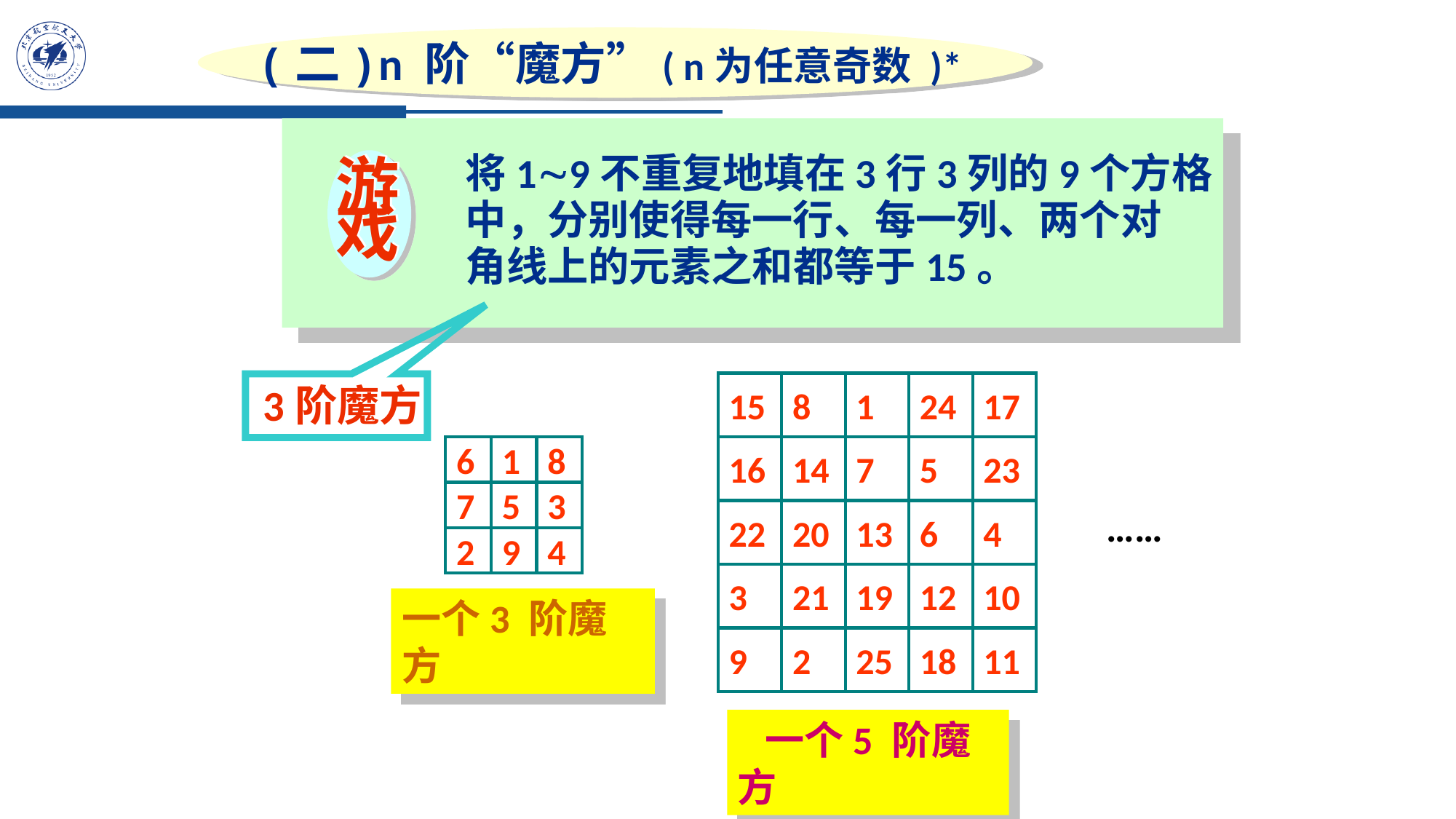

(二)n 阶“魔方”( n为任意奇数 )*

将1∼9不重复地填在3行3列的9个方格
中，分别使得每一行、每一列、两个对
角线上的元素之和都等于15。

游
戏
3阶魔方

15
8
1
24
17
16
14
7
5
23
22
20
13
6
4
3
21
19
12
10
9
2
25
18
11
……
  一个5 阶魔方
6
1
8
7
5
3
2
9
4
一个3 阶魔方